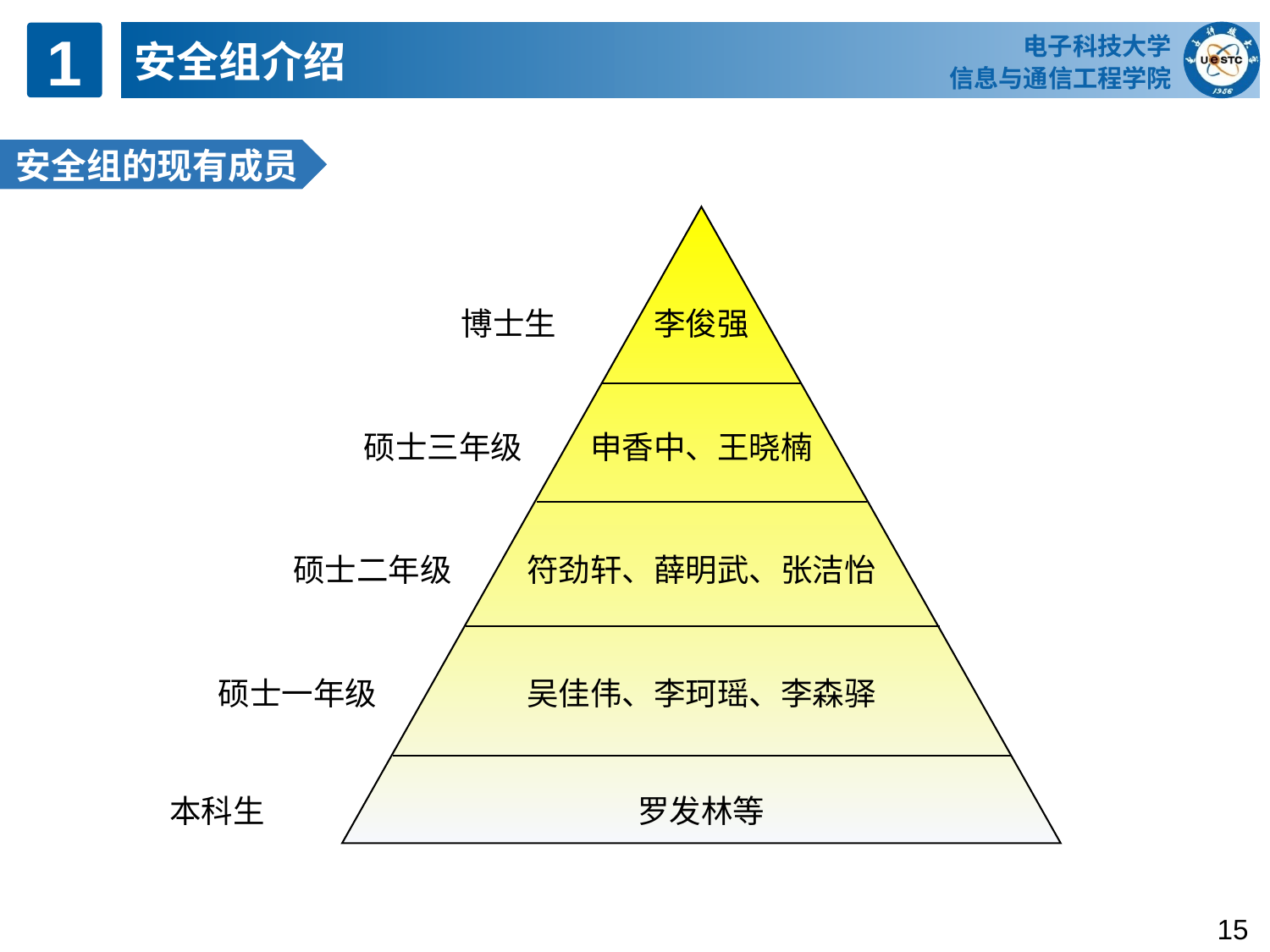

电子科技大学
信息与通信工程学院

1
安全组介绍
安全组的现有成员

博士生
李俊强
硕士三年级
申香中、王晓楠
符劲轩、薛明武、张洁怡
硕士二年级
硕士一年级
吴佳伟、李珂瑶、李森驿
本科生
罗发林等